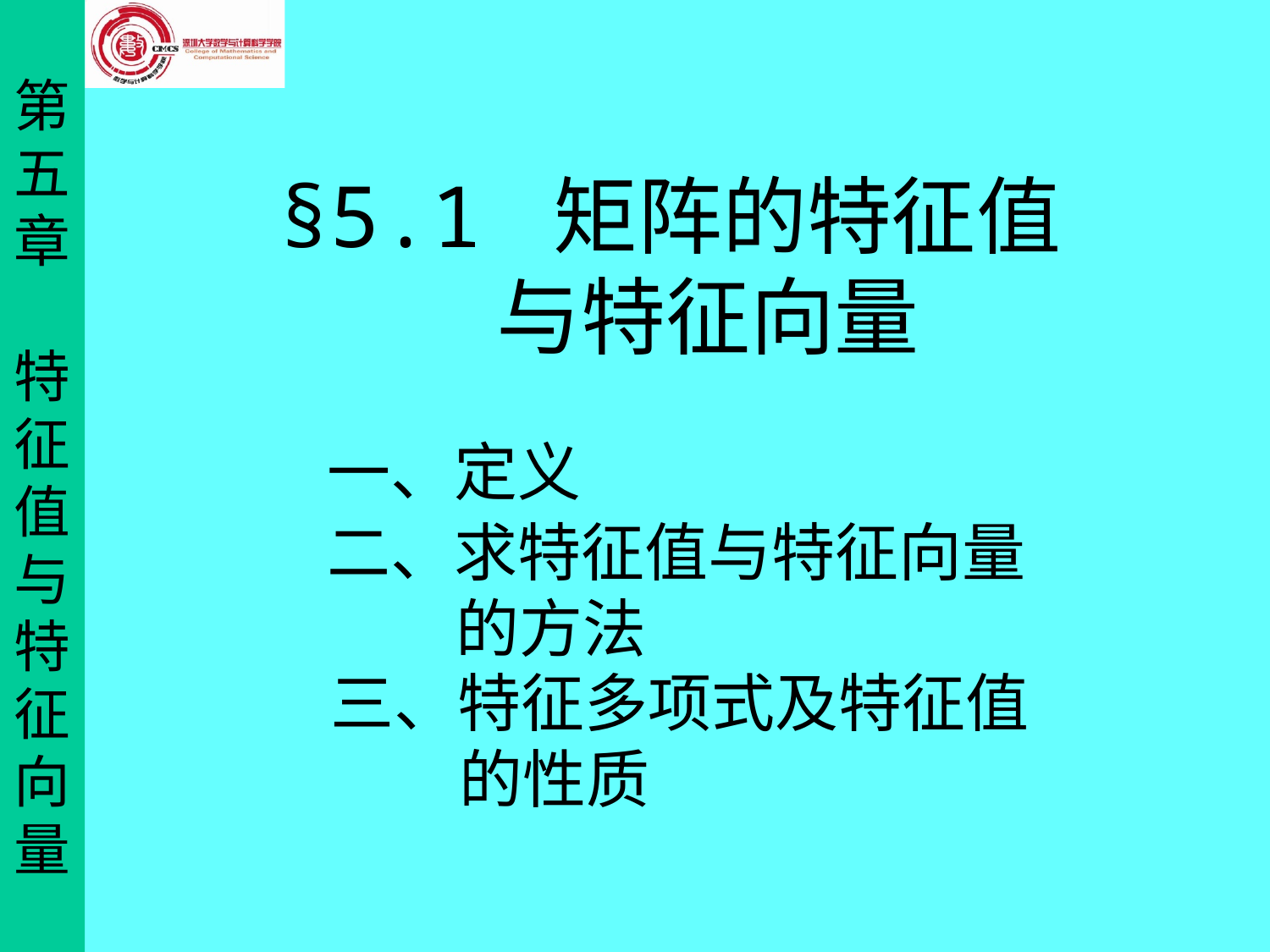

§5.1 矩阵的特征值
    与特征向量
一、定义
二、求特征值与特征向量
        的方法
三、特征多项式及特征值
        的性质